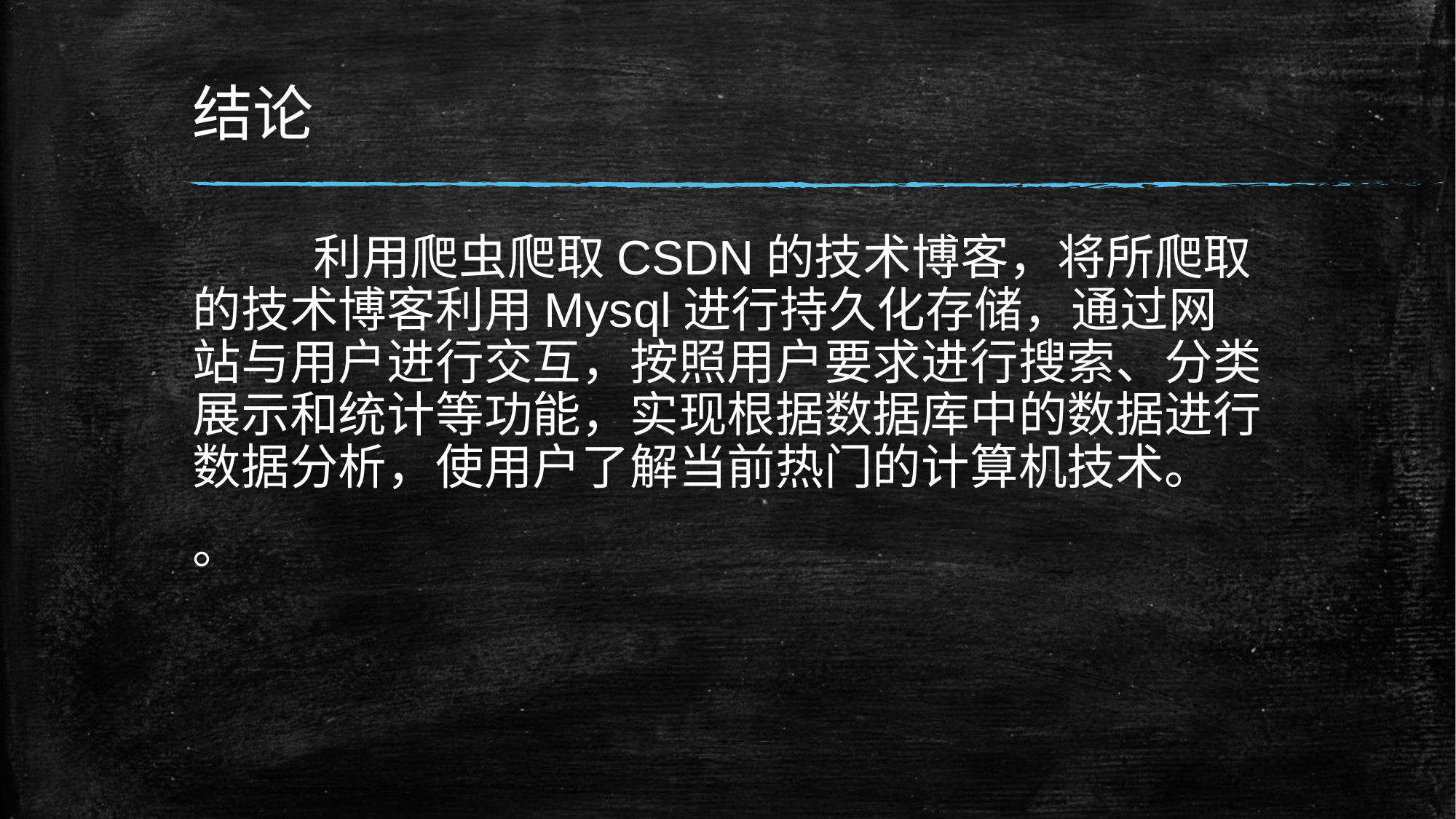

# 结论
          利用爬虫爬取CSDN的技术博客，将所爬取的技术博客利用Mysql进行持久化存储，通过网站与用户进行交互，按照用户要求进行搜索、分类展示和统计等功能，实现根据数据库中的数据进行数据分析，使用户了解当前热门的计算机技术。
。